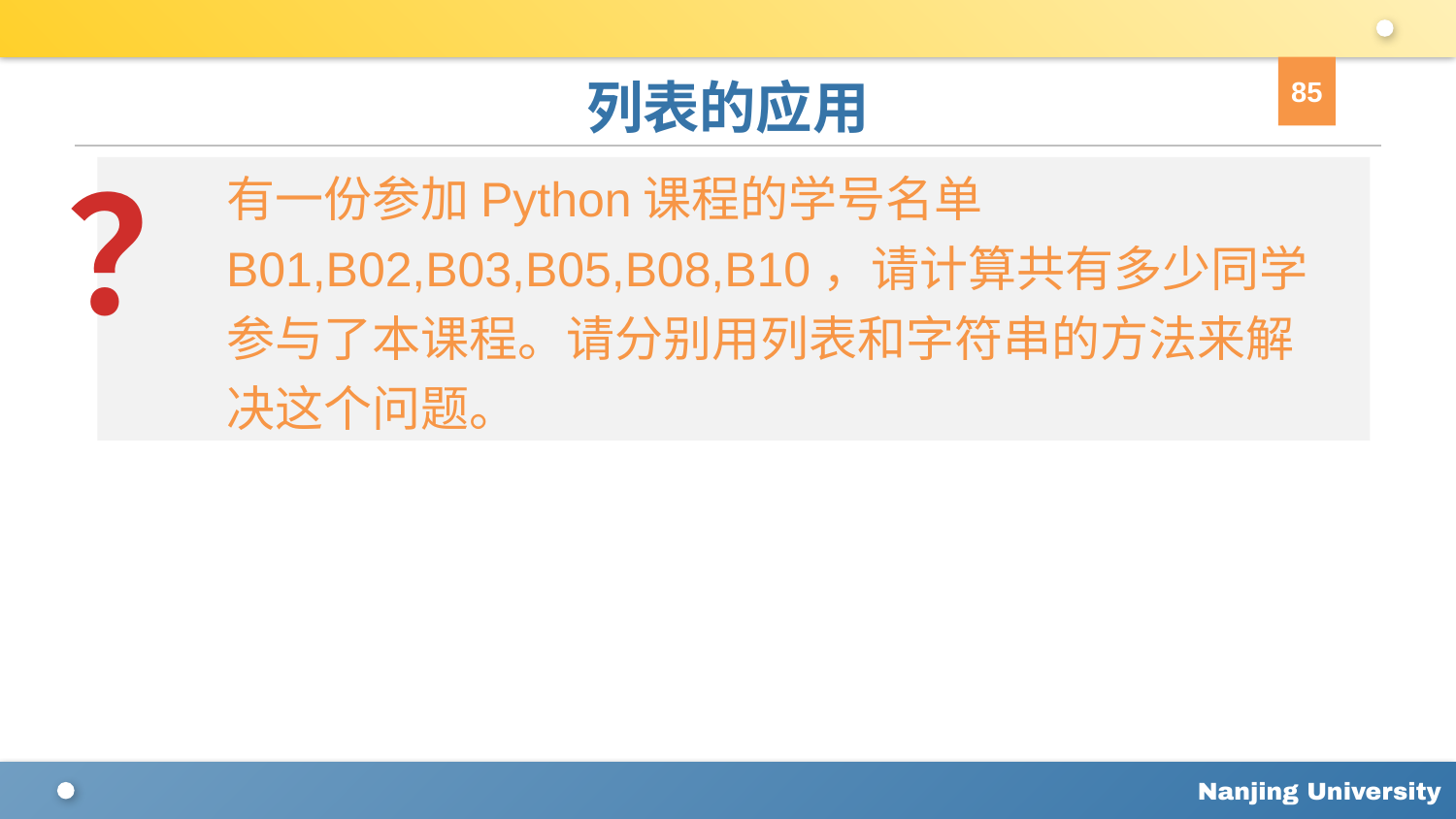

85
# 列表的应用
？
有一份参加Python课程的学号名单B01,B02,B03,B05,B08,B10，请计算共有多少同学参与了本课程。请分别用列表和字符串的方法来解决这个问题。